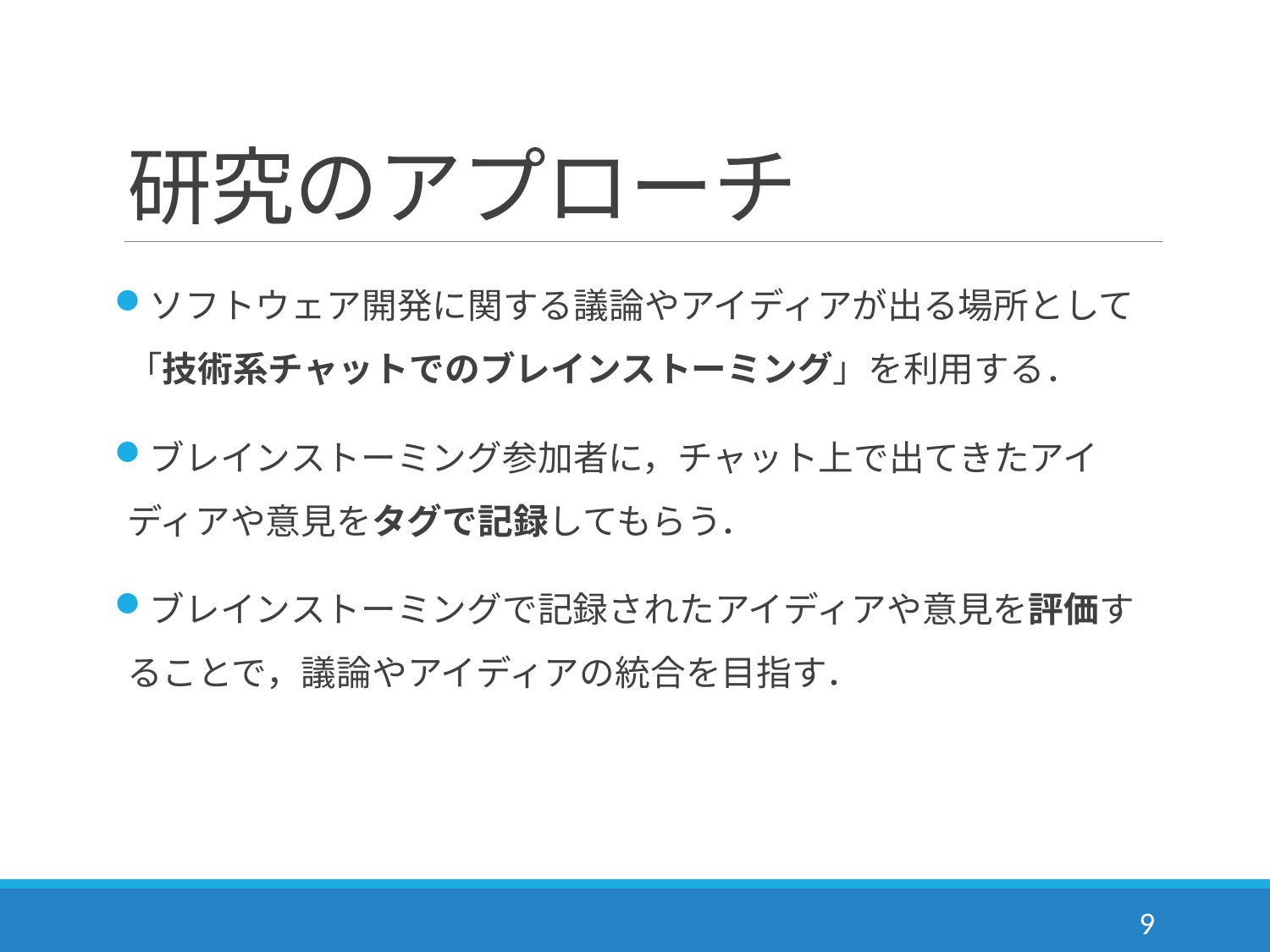

# 研究のアプローチ
ソフトウェア開発に関する議論やアイディアが出る場所として「技術系チャットでのブレインストーミング」を利用する．
ブレインストーミング参加者に，チャット上で出てきたアイディアや意見をタグで記録してもらう．
ブレインストーミングで記録されたアイディアや意見を評価することで，議論やアイディアの統合を目指す．

9